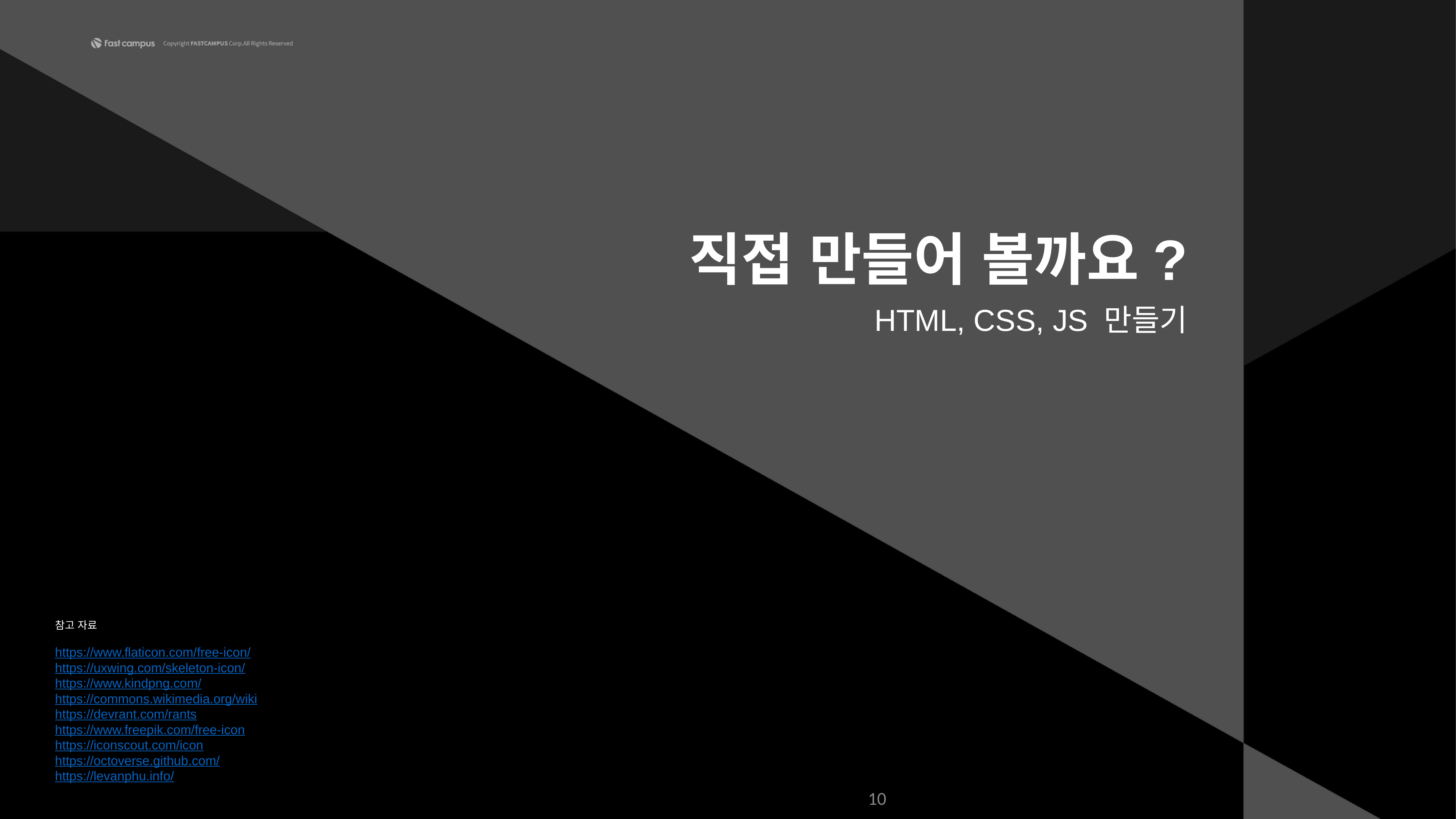

직접 만들어 볼까요?

HTML, CSS, JS 만들기
참고 자료

https://www.flaticon.com/free-icon/
https://uxwing.com/skeleton-icon/
https://www.kindpng.com/
https://commons.wikimedia.org/wiki
https://devrant.com/rants
https://www.freepik.com/free-icon
https://iconscout.com/icon
https://octoverse.github.com/
https://levanphu.info/

10